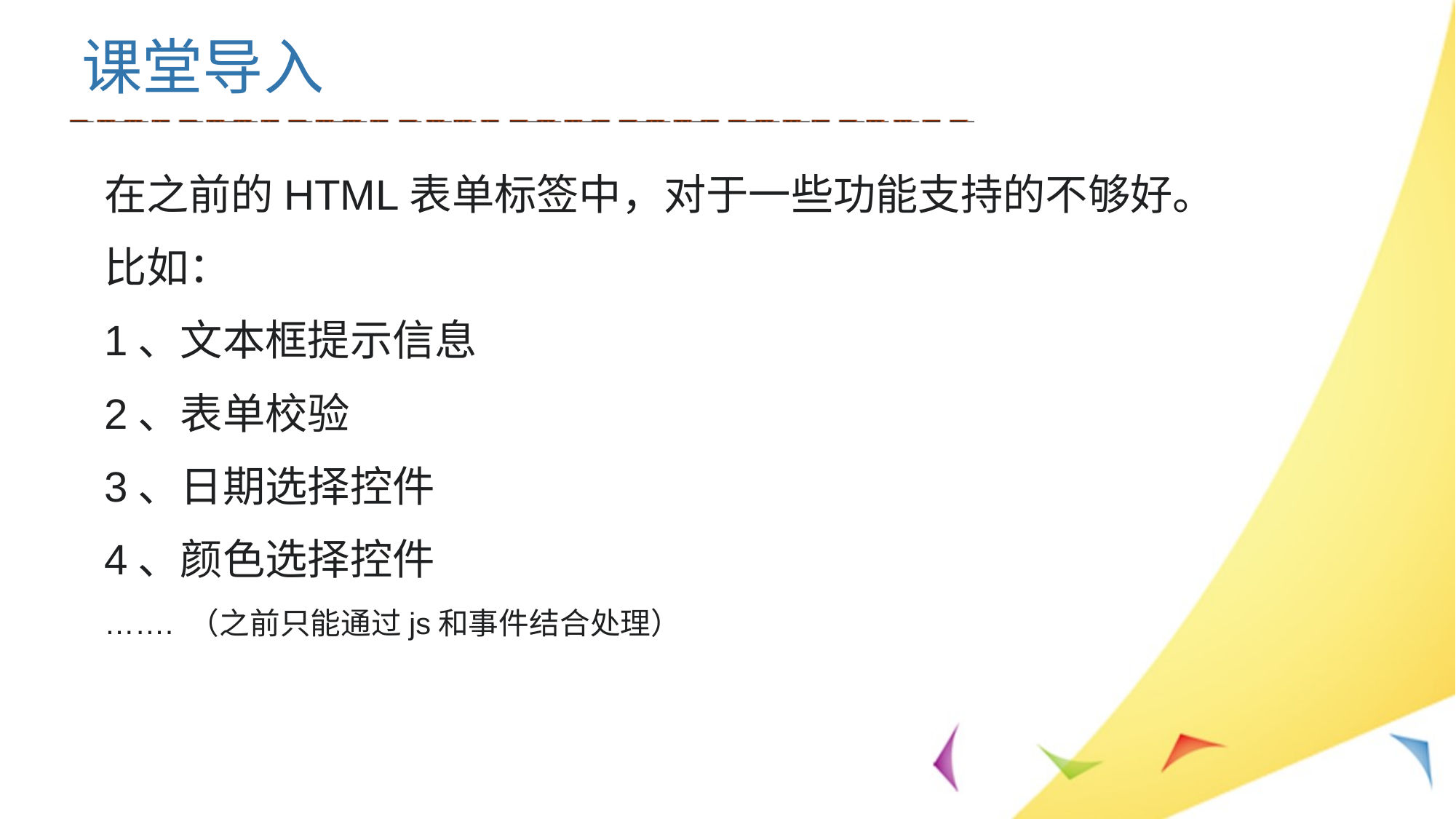

课堂导入
在之前的HTML表单标签中，对于一些功能支持的不够好。
比如：
1、文本框提示信息
2、表单校验
3、日期选择控件
4、颜色选择控件
……. （之前只能通过js和事件结合处理）